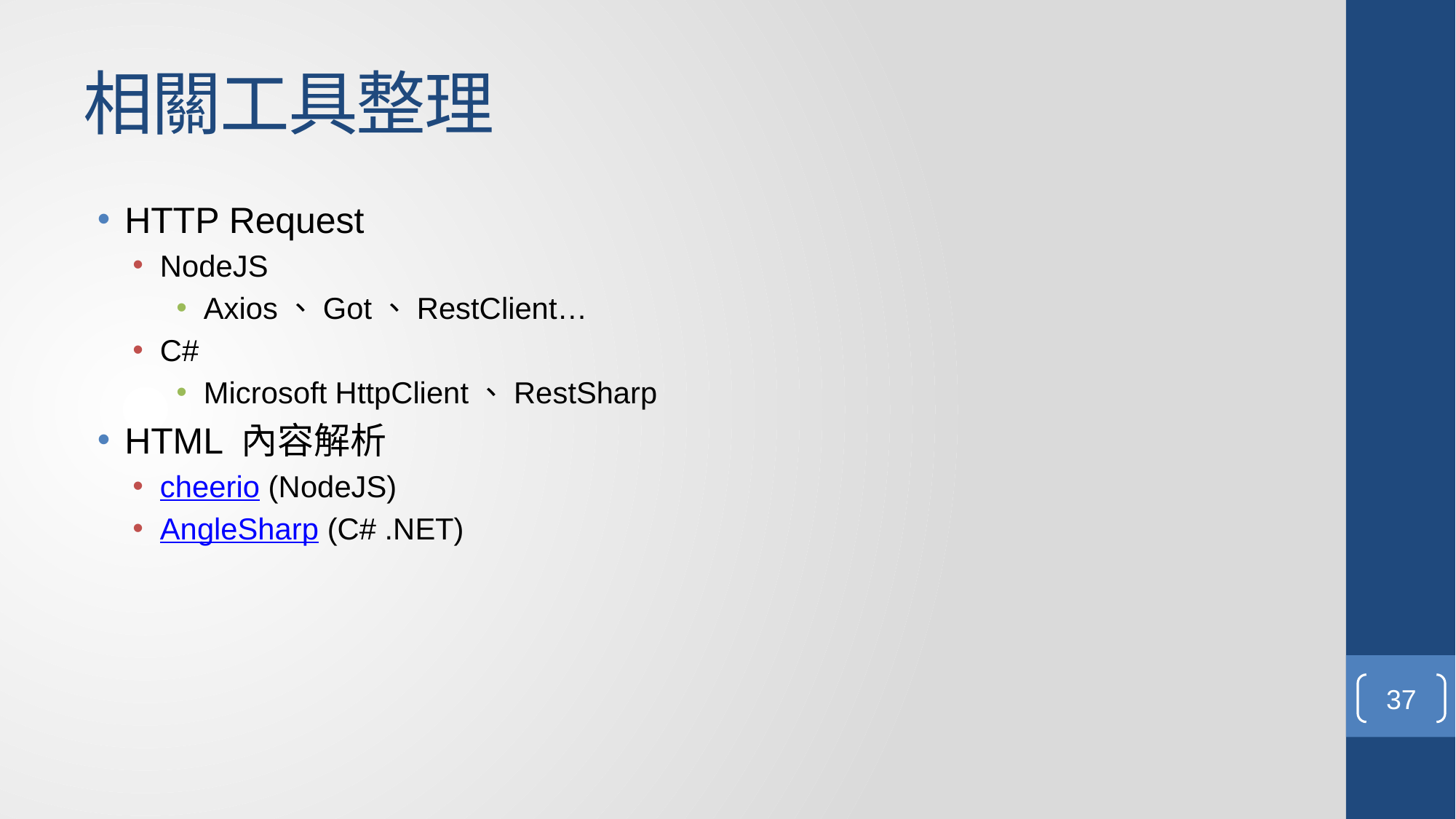

# 相關工具整理
HTTP Request
NodeJS
Axios、Got、RestClient…
C#
Microsoft HttpClient、RestSharp
HTML 內容解析
cheerio (NodeJS)
AngleSharp (C# .NET)
37